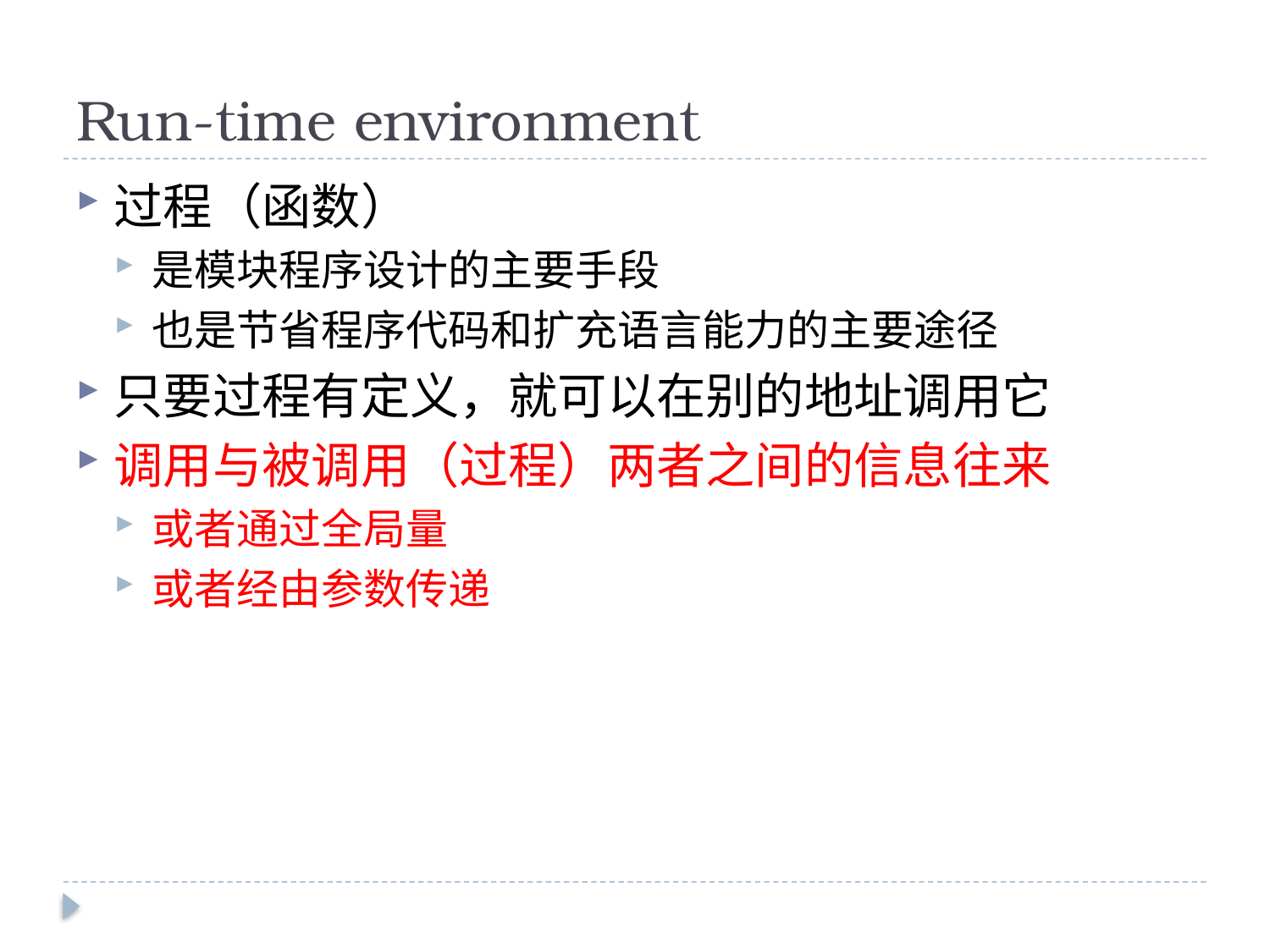

# Run-time environment
过程（函数）
是模块程序设计的主要手段
也是节省程序代码和扩充语言能力的主要途径
只要过程有定义，就可以在别的地址调用它
调用与被调用（过程）两者之间的信息往来
或者通过全局量
或者经由参数传递

17